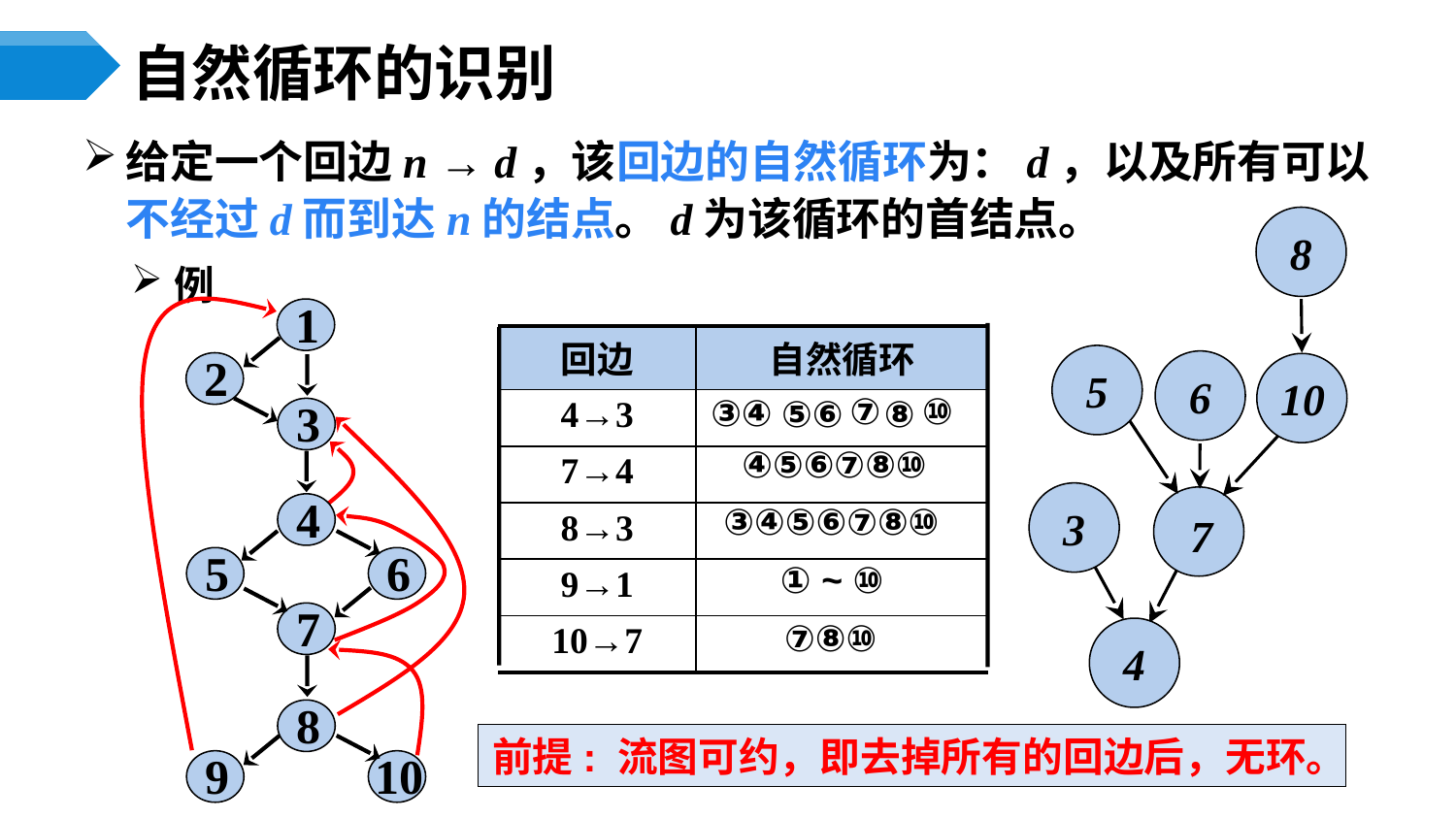

# 自然循环的识别
给定一个回边n → d，该回边的自然循环为：d，以及所有可以不经过d而到达n的结点。d为该循环的首结点。
例

8

1

2

3

4

5
6

7

8

9
10

| 回边 | 自然循环 |
| --- | --- |
| 4→3 |  |
| 7→4 |  |
| 8→3 |  |
| 9→1 |  |
| 10→7 |  |

5

6

10

⑦
⑩
③④
⑧
⑤⑥
④⑤⑥⑦⑧⑩

3
7

4
③④⑤⑥⑦⑧⑩
① ~ ⑩

⑦⑧⑩
前提: 流图可约，即去掉所有的回边后，无环。